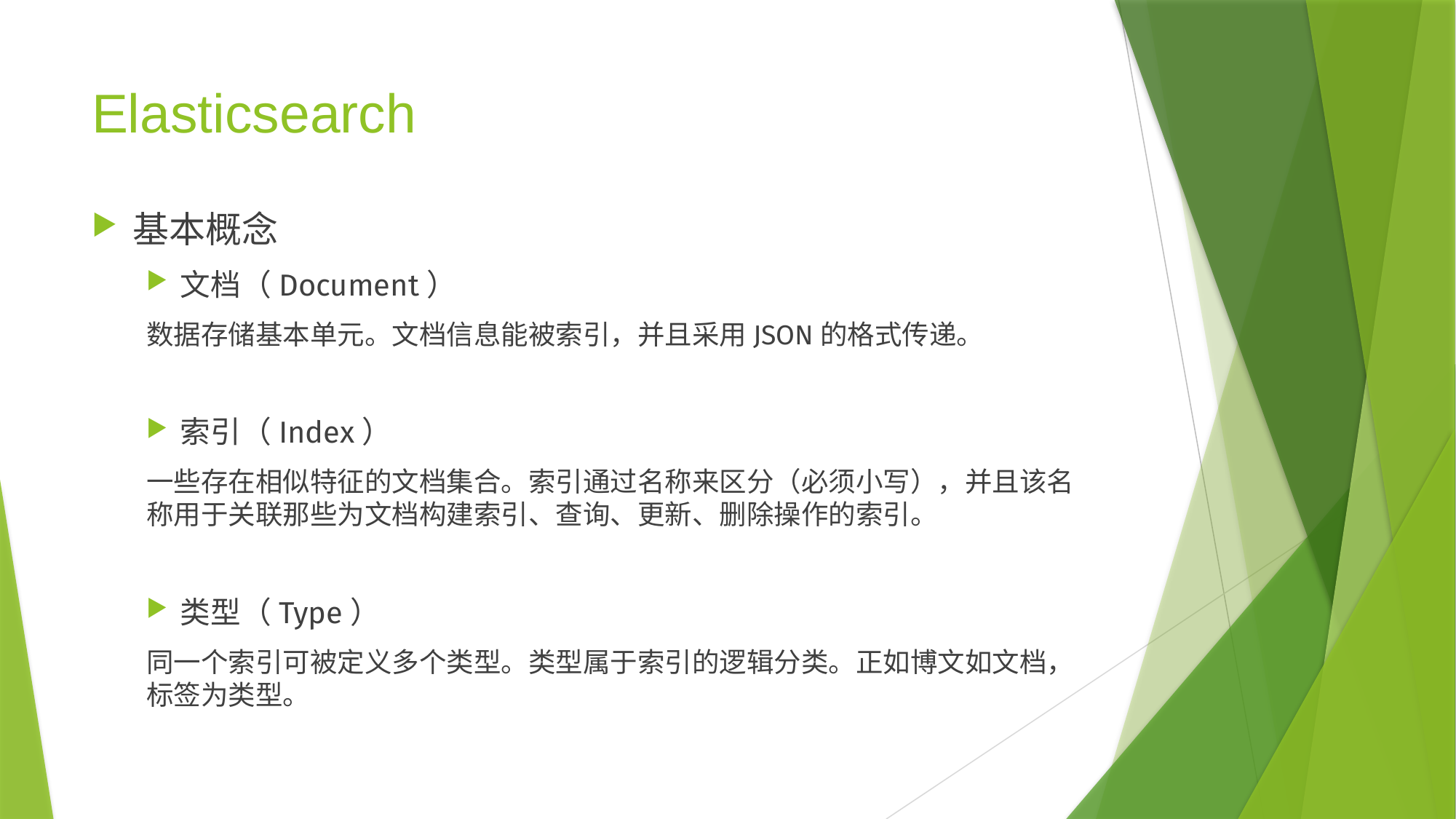

# Elasticsearch
基本概念
文档（Document）
数据存储基本单元。文档信息能被索引，并且采用JSON的格式传递。

索引（Index）
一些存在相似特征的文档集合。索引通过名称来区分（必须小写），并且该名称用于关联那些为文档构建索引、查询、更新、删除操作的索引。

类型（Type）
同一个索引可被定义多个类型。类型属于索引的逻辑分类。正如博文如文档，标签为类型。